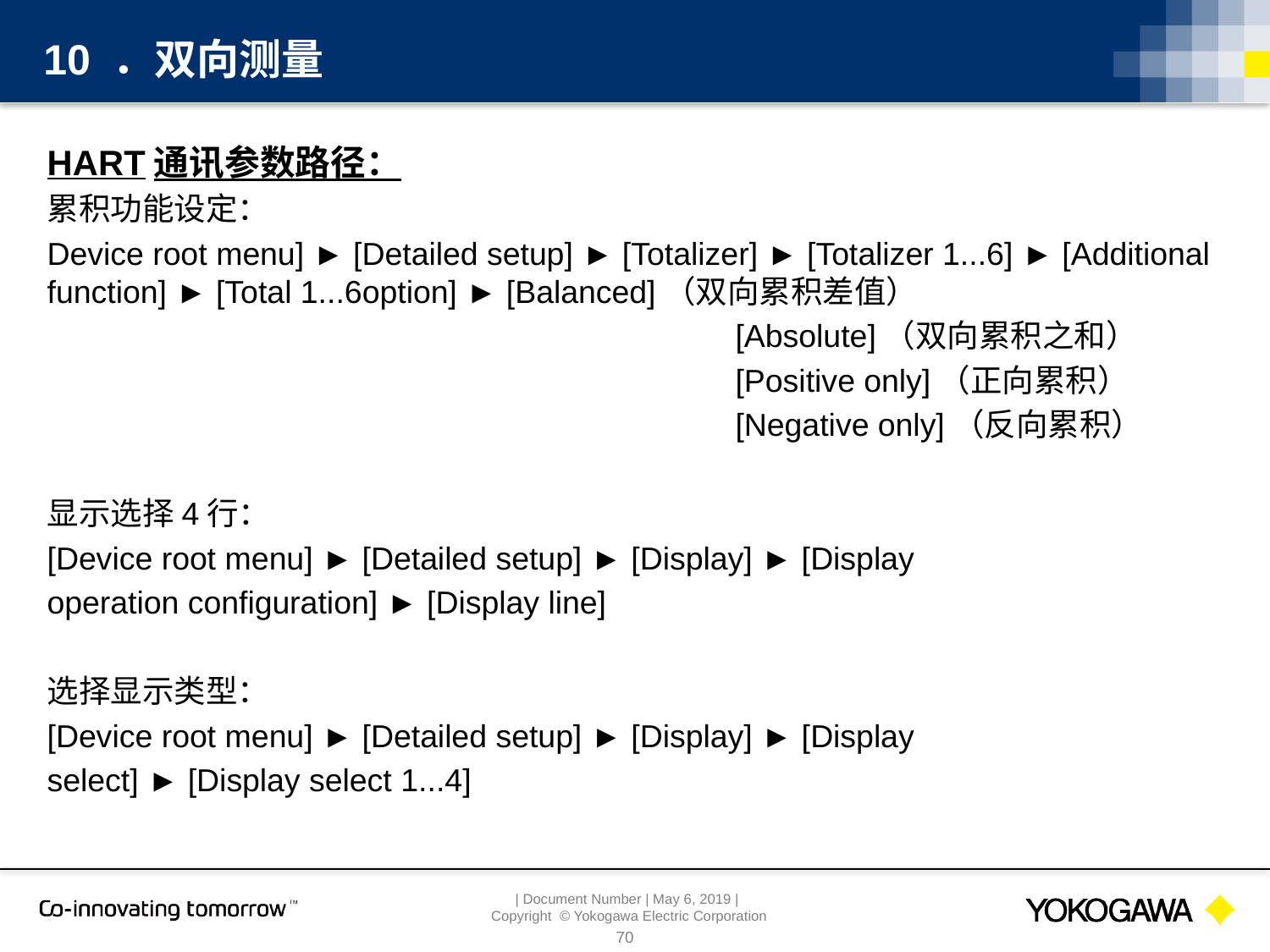

10 ．双向测量

HART通讯参数路径：
累积功能设定：
Device root menu] ► [Detailed setup] ► [Totalizer] ► [Totalizer 1...6] ► [Additional function] ► [Total 1...6option] ► [Balanced]（双向累积差值）
					      [Absolute]（双向累积之和）
					      [Positive only]（正向累积）
					      [Negative only]（反向累积）

显示选择4行：
[Device root menu] ► [Detailed setup] ► [Display] ► [Display
operation configuration] ► [Display line]

选择显示类型：
[Device root menu] ► [Detailed setup] ► [Display] ► [Display
select] ► [Display select 1...4]